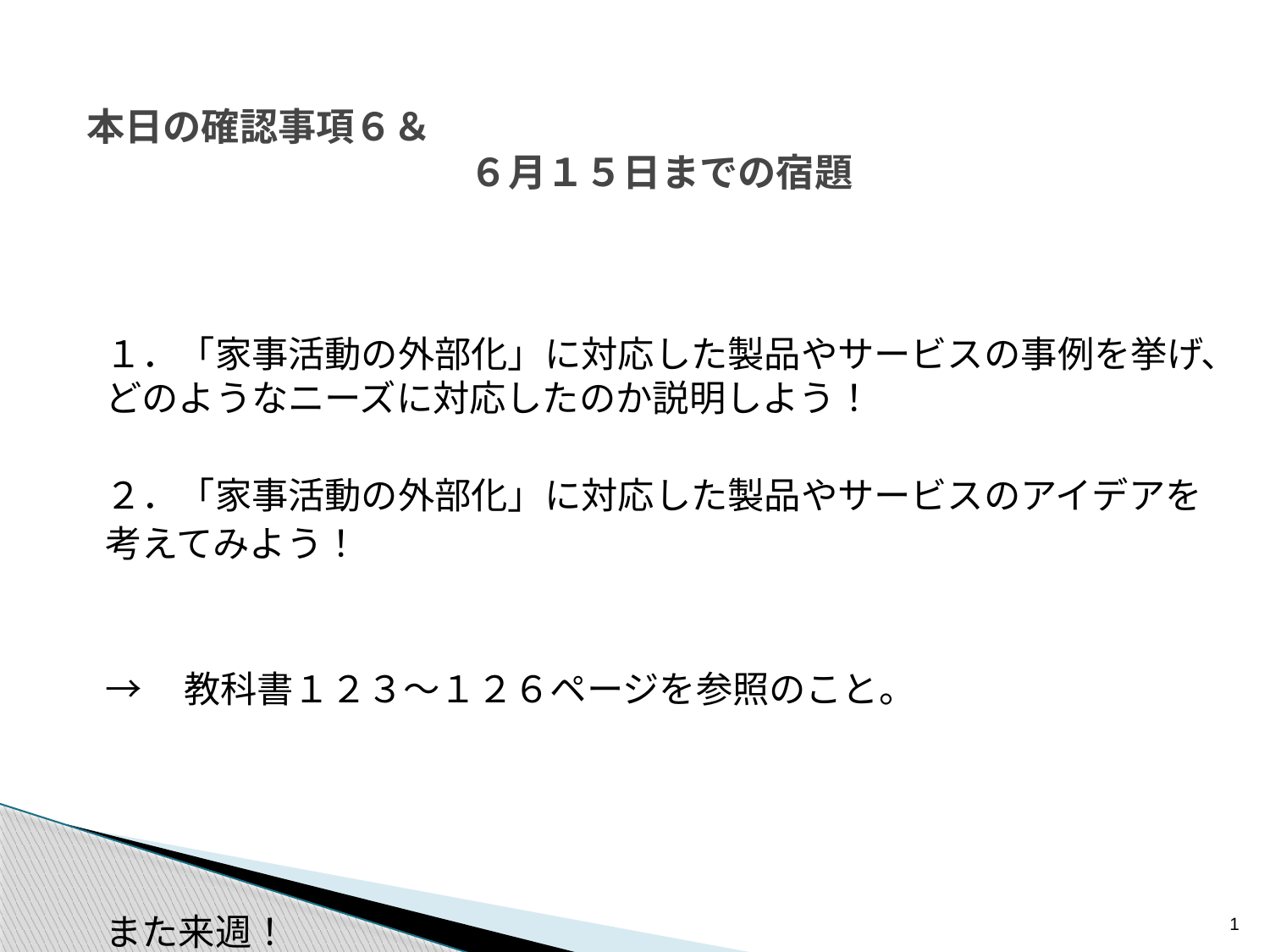

# 本日の確認事項６＆ 　　　　　　　　　　６月１５日までの宿題

１．「家事活動の外部化」に対応した製品やサービスの事例を挙げ、どのようなニーズに対応したのか説明しよう！

２．「家事活動の外部化」に対応した製品やサービスのアイデアを
考えてみよう！

→　教科書１２３～１２６ページを参照のこと。

						また来週！

1